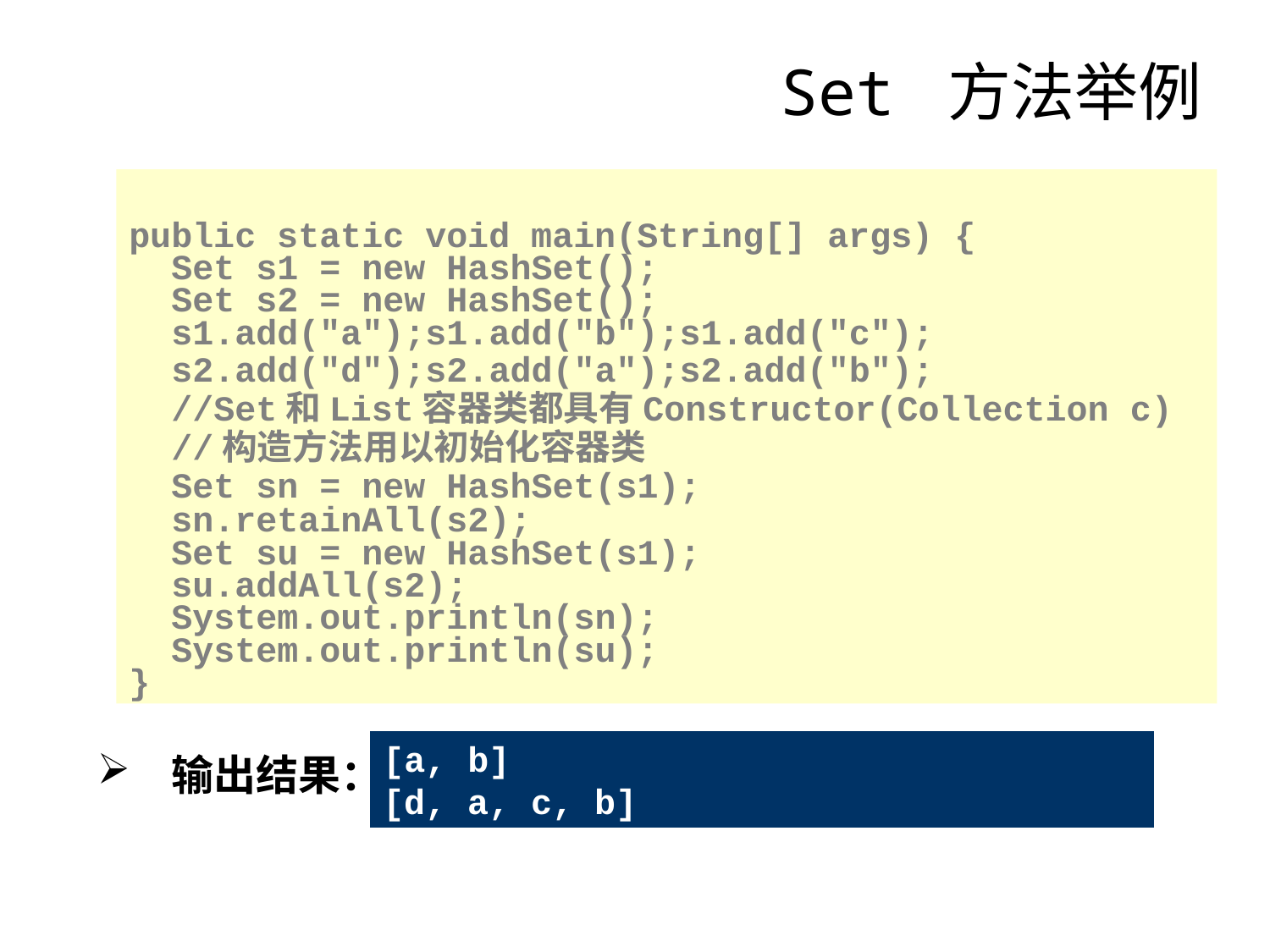

# Set 方法举例

public static void main(String[] args) {
  Set s1 = new HashSet();
  Set s2 = new HashSet();
  s1.add("a");s1.add("b");s1.add("c");
  s2.add("d");s2.add("a");s2.add("b");
  //Set和List容器类都具有Constructor(Collection c)
  //构造方法用以初始化容器类
  Set sn = new HashSet(s1);
  sn.retainAll(s2);
  Set su = new HashSet(s1);
  su.addAll(s2);
  System.out.println(sn);
  System.out.println(su);
}
[a, b]
[d, a, c, b]
输出结果：